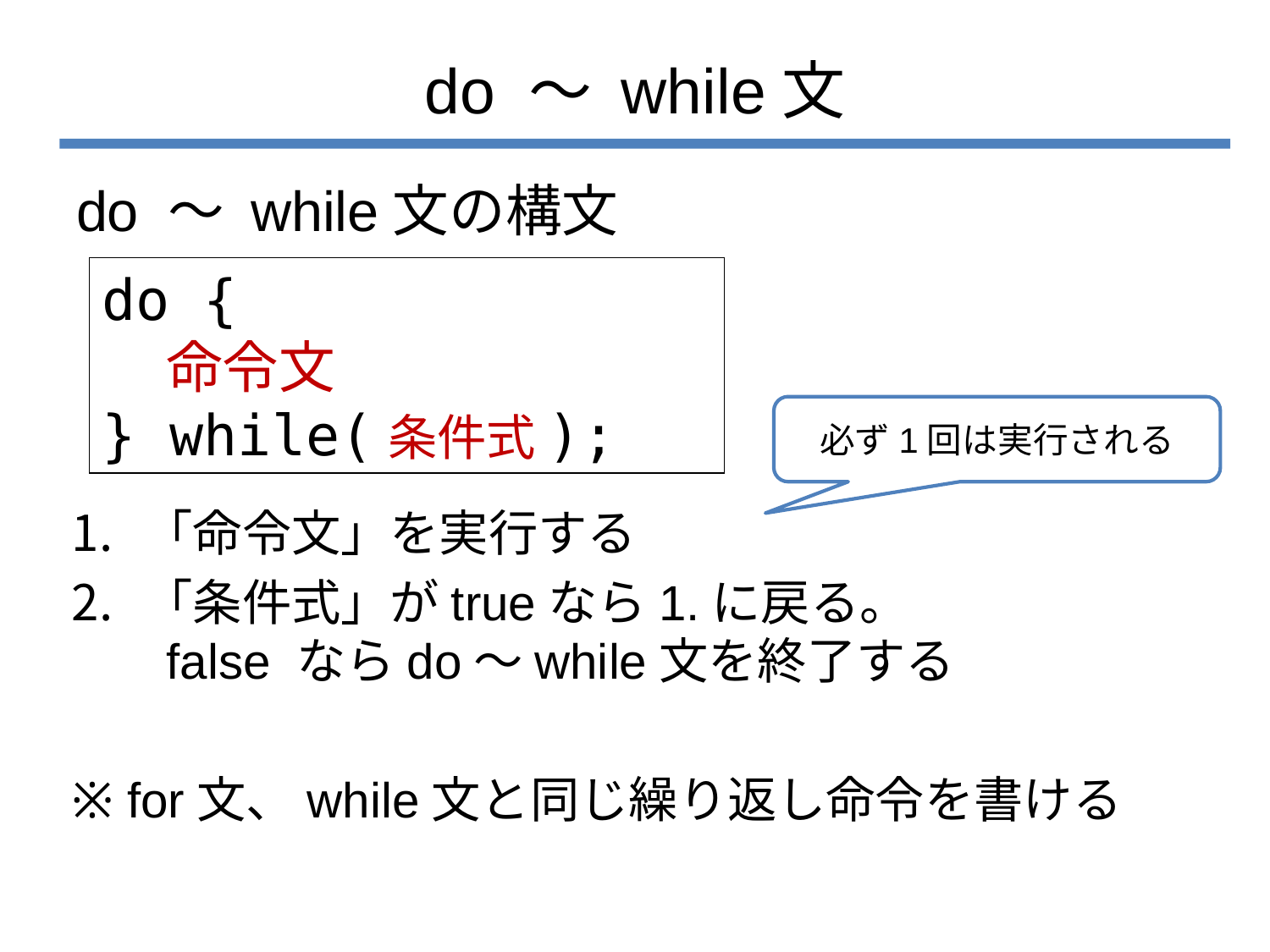

# do ～ while文
do ～ while文の構文
do {
    命令文
} while(条件式);
必ず1回は実行される
「命令文」を実行する
「条件式」がtrueなら1.に戻る。
 false ならdo～while文を終了する

※ for文、while文と同じ繰り返し命令を書ける